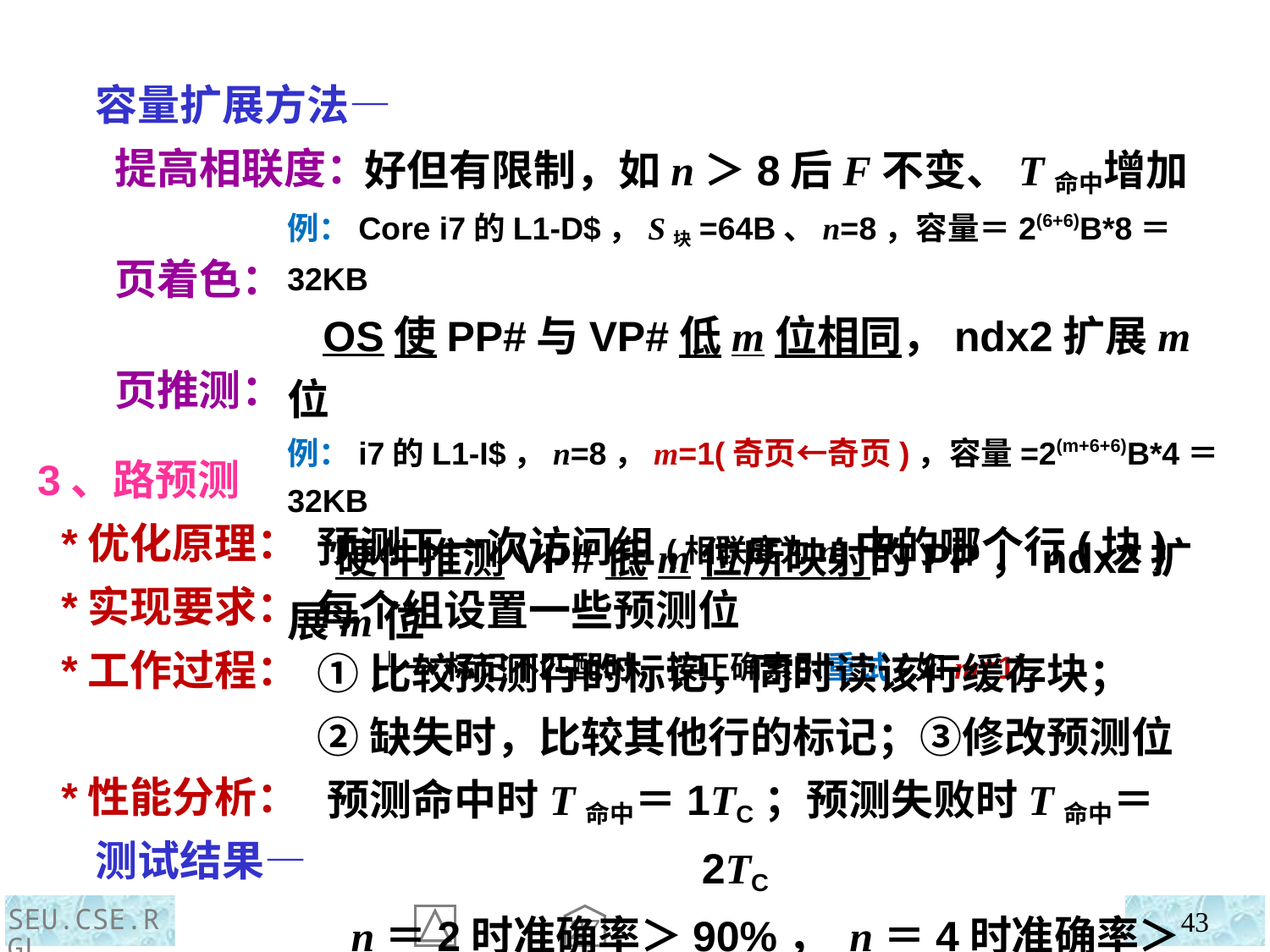

容量扩展方法—
       提高相联度：

       页着色：

       页推测：
       好但有限制，如n＞8后F不变、T命中增加
例：Core i7的L1-D$，S块=64B、n=8，容量＝2(6+6)B*8＝32KB
   OS使PP#与VP#低m位相同，ndx2扩展m位
例：i7的L1-I$，n=8，m=1(奇页←奇页)，容量=2(m+6+6)B*4＝32KB
    硬件推测VP#低m位所映射的PP，ndx2扩展m位
            └→标记不匹配时，按正确索引重试(如m=1)
3、路预测
  *优化原理：
  *实现要求：
  *工作过程：

  *性能分析：
     测试结果—
预测下一次访问组(相联度为n)中的哪个行(块)
每个组设置一些预测位
①比较预测行的标记，同时读该行缓存块；
②缺失时，比较其他行的标记；③修改预测位
预测命中时T命中＝1TC；预测失败时T命中＝2TC
  n＝2时准确率＞90%， n＝4时准确率＞80%
SEU.CSE.RGL
43
27